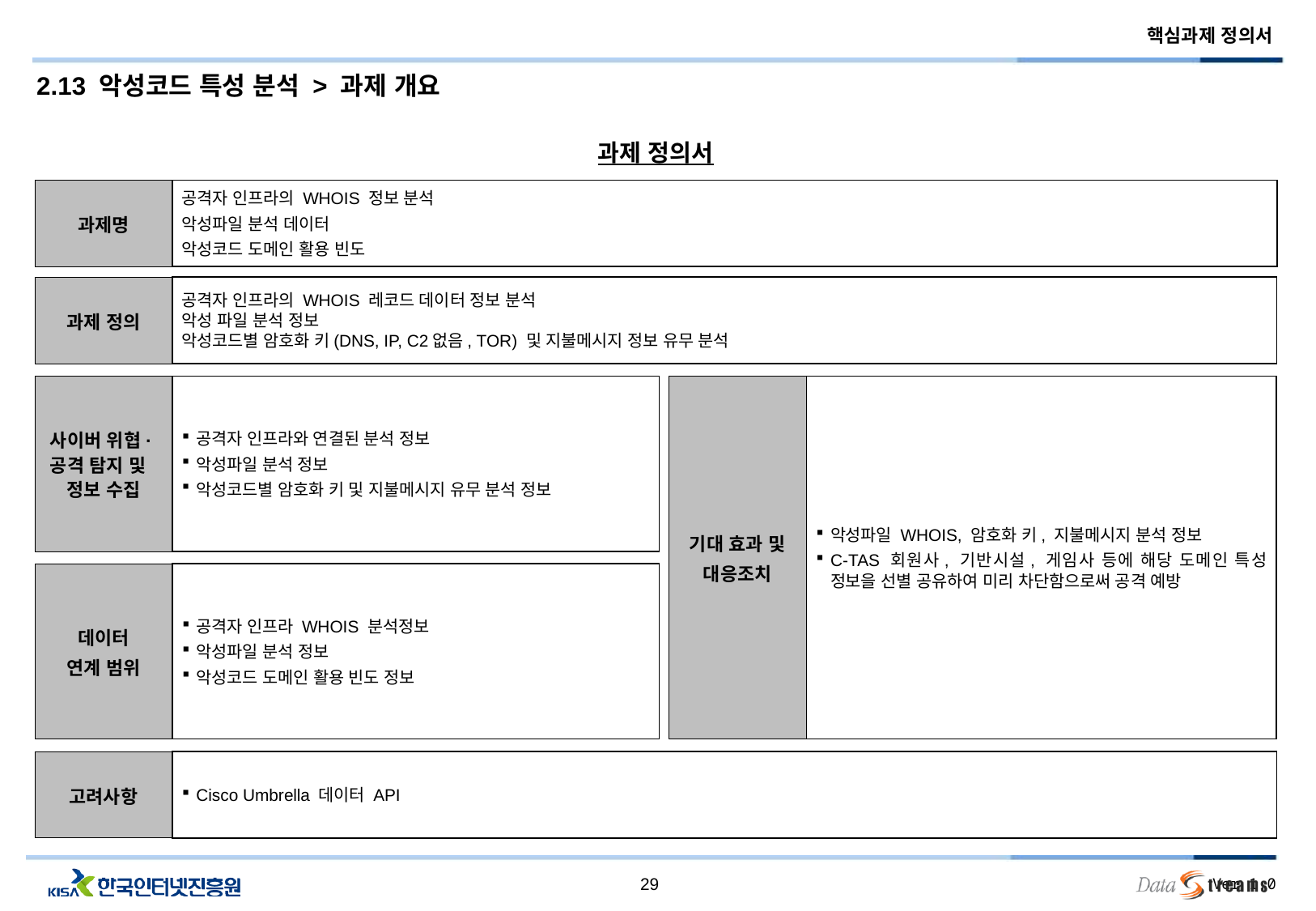

2.13 악성코드 특성 분석 > 과제 개요
과제 정의서
과제명
공격자 인프라의 WHOIS 정보 분석
악성파일 분석 데이터
악성코드 도메인 활용 빈도
과제 정의
공격자 인프라의 WHOIS 레코드 데이터 정보 분석
악성 파일 분석 정보
악성코드별 암호화 키(DNS, IP, C2없음, TOR) 및 지불메시지 정보 유무 분석
사이버 위협·  공격 탐지 및   정보 수집
공격자 인프라와 연결된 분석 정보
악성파일 분석 정보
악성코드별 암호화 키 및 지불메시지 유무 분석 정보
기대 효과 및
대응조치
악성파일 WHOIS, 암호화 키, 지불메시지 분석 정보
C-TAS 회원사, 기반시설, 게임사 등에 해당 도메인 특성 정보을 선별 공유하여 미리 차단함으로써 공격 예방
데이터
연계 범위
공격자 인프라 WHOIS 분석정보
악성파일 분석 정보
악성코드 도메인 활용 빈도 정보
고려사항
Cisco Umbrella 데이터 API